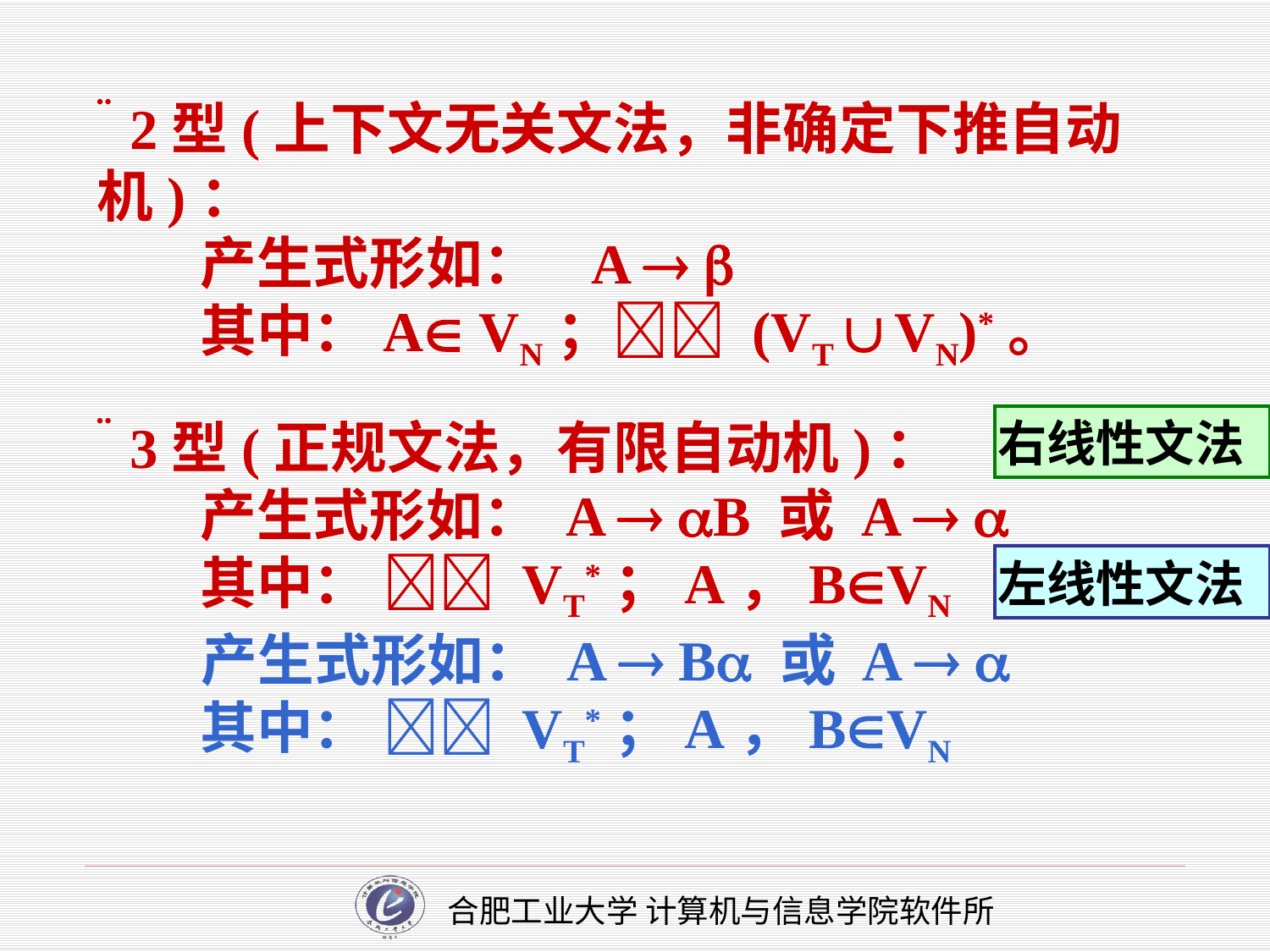

2型(上下文无关文法，非确定下推自动机)：
  产生式形如：   A → β
  其中：A∈ VN；β∈ (VT ∪ VN)*。
3型(正规文法，有限自动机)：
  产生式形如： A → αB 或 A → α
  其中： α∈ VT*；A，B∈VN
       产生式形如： A → Bα 或 A → α
  其中： α∈ VT*；A，B∈VN
右线性文法
左线性文法
70